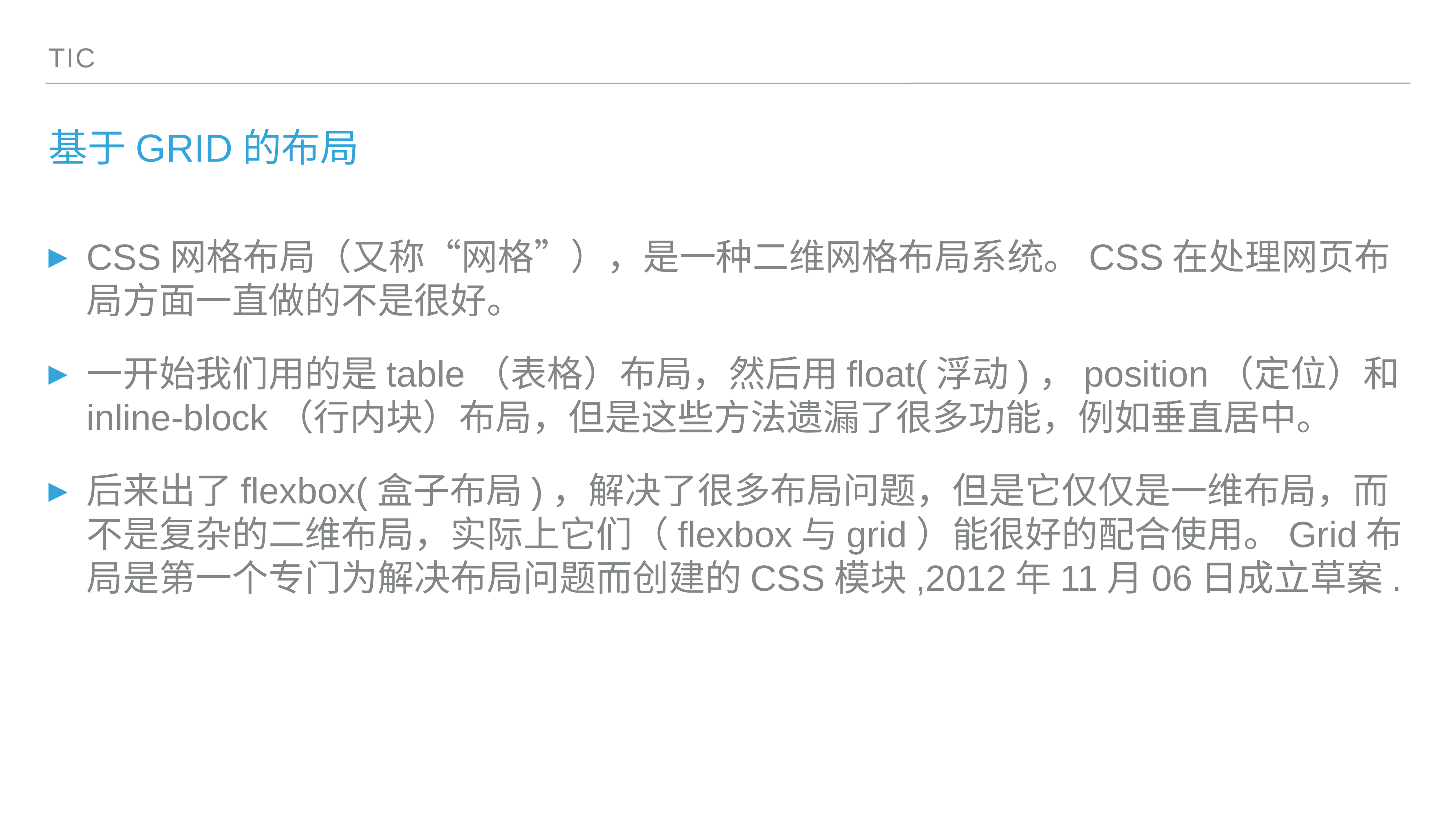

TIC
# 基于grid的布局
CSS网格布局（又称“网格”），是一种二维网格布局系统。CSS在处理网页布局方面一直做的不是很好。
一开始我们用的是table（表格）布局，然后用float(浮动)，position（定位）和inline-block（行内块）布局，但是这些方法遗漏了很多功能，例如垂直居中。
后来出了flexbox(盒子布局)，解决了很多布局问题，但是它仅仅是一维布局，而不是复杂的二维布局，实际上它们（flexbox与grid）能很好的配合使用。Grid布局是第一个专门为解决布局问题而创建的CSS模块,2012年11月06日成立草案.